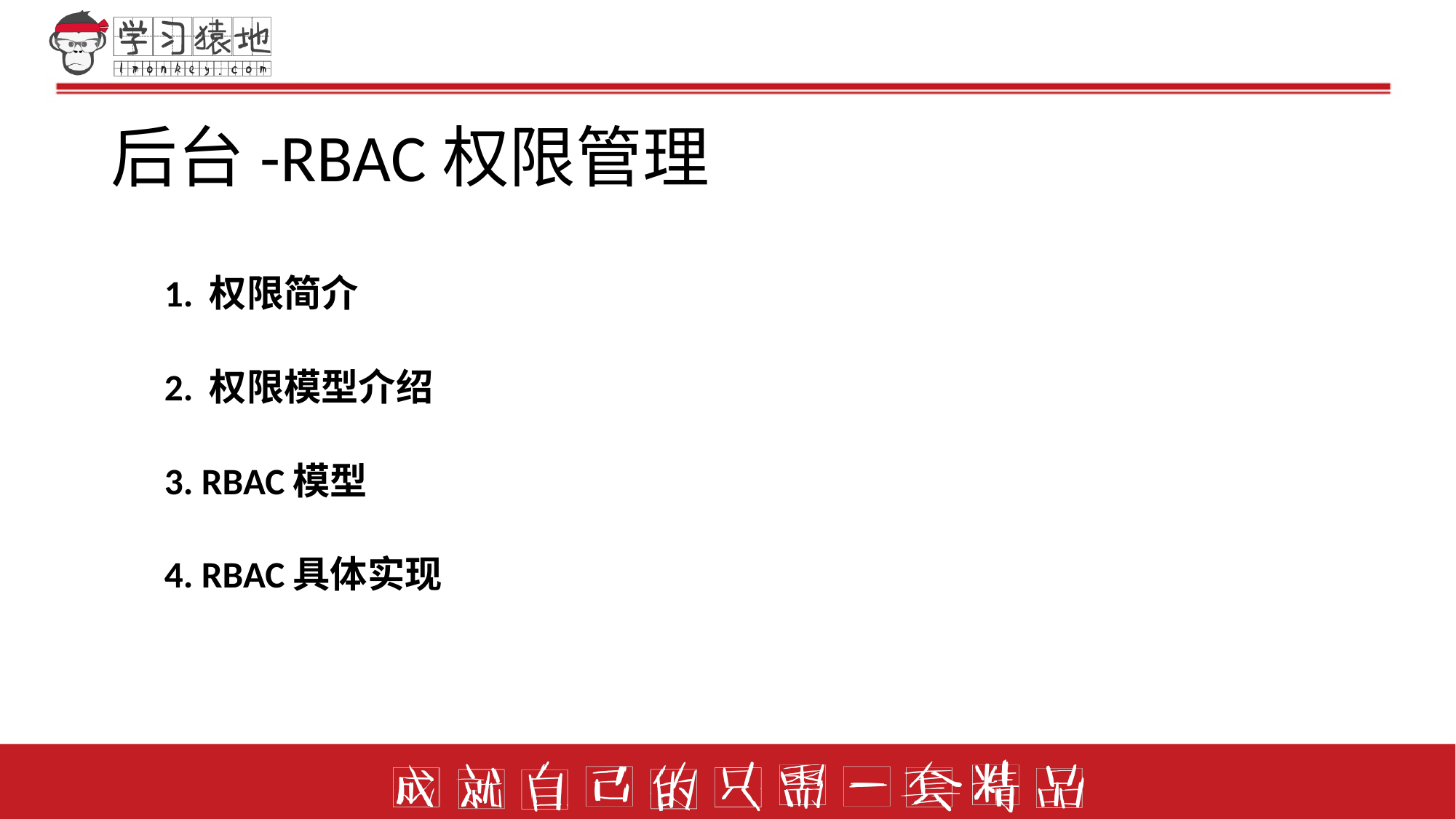

# 后台-RBAC权限管理

1. 权限简介

2. 权限模型介绍

3. RBAC模型

4. RBAC具体实现